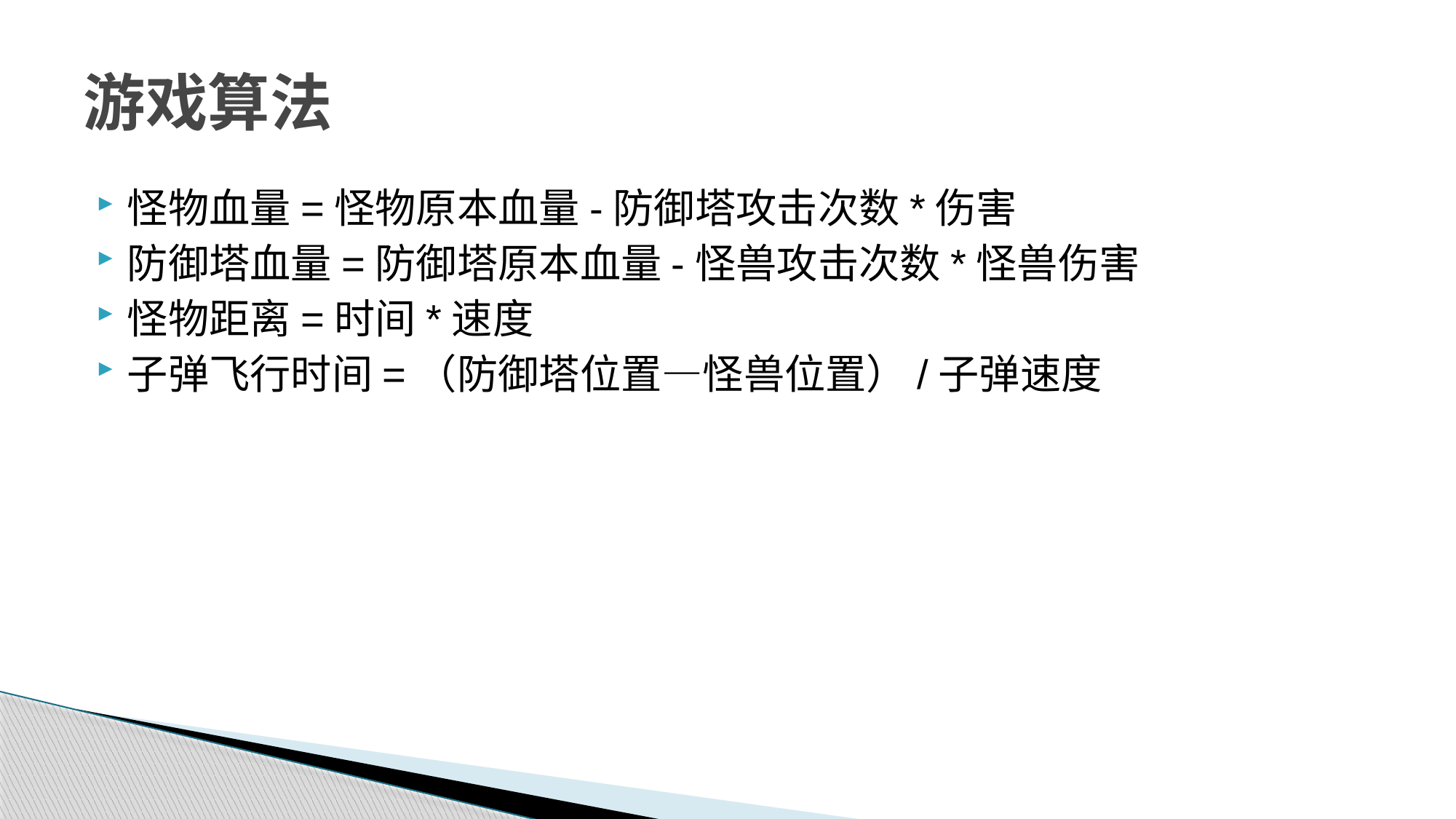

# 游戏算法
怪物血量=怪物原本血量-防御塔攻击次数*伤害
防御塔血量=防御塔原本血量-怪兽攻击次数*怪兽伤害
怪物距离=时间*速度
子弹飞行时间=（防御塔位置—怪兽位置）/子弹速度